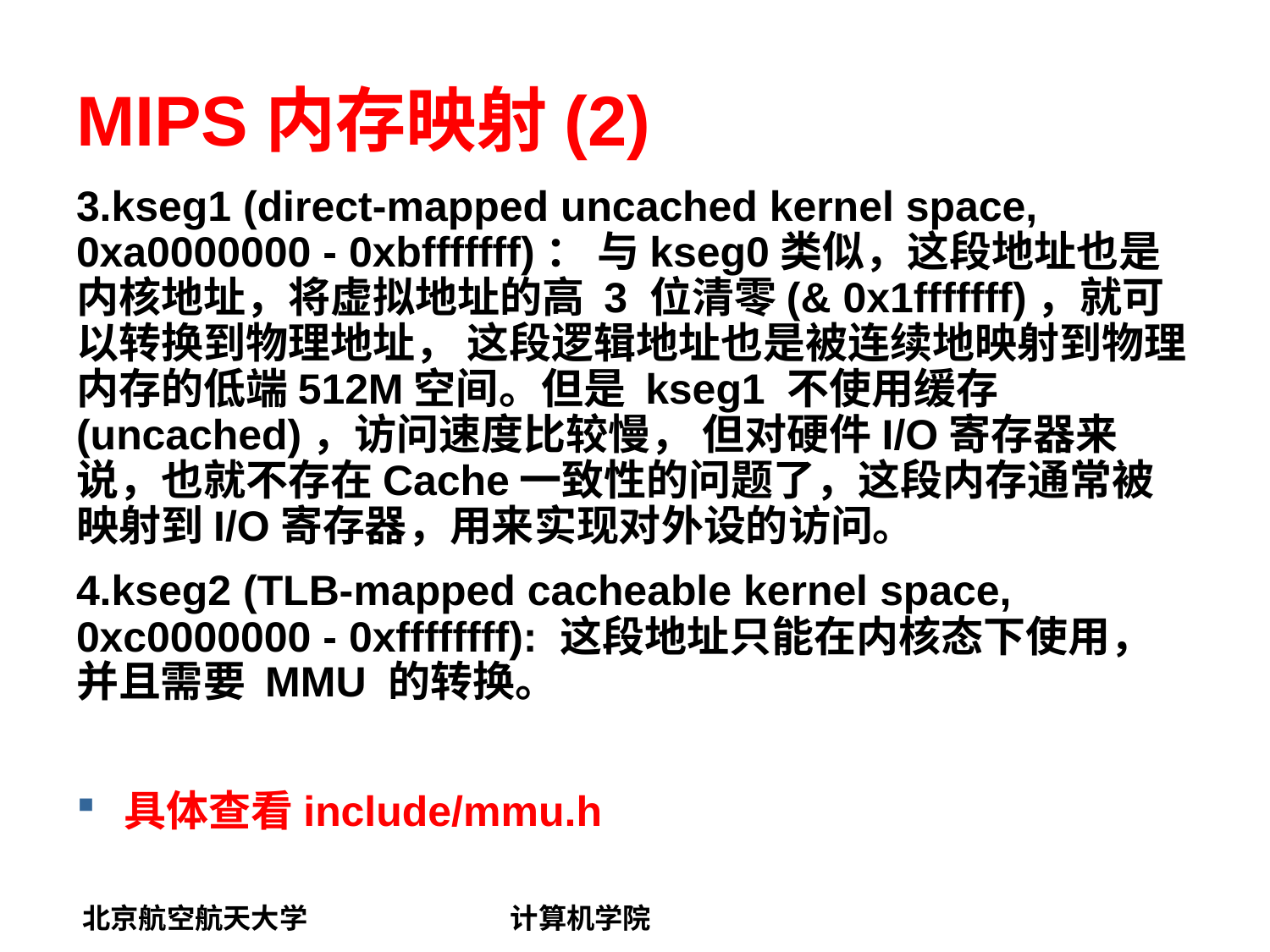

# MIPS内存映射(2)
3.kseg1 (direct-mapped uncached kernel space, 0xa0000000 - 0xbfffffff)： 与kseg0类似，这段地址也是内核地址，将虚拟地址的高 3 位清零(& 0x1fffffff)，就可以转换到物理地址， 这段逻辑地址也是被连续地映射到物理内存的低端512M空间。但是 kseg1 不使用缓存(uncached)，访问速度比较慢， 但对硬件I/O寄存器来说，也就不存在Cache一致性的问题了，这段内存通常被映射到I/O寄存器，用来实现对外设的访问。
4.kseg2 (TLB-mapped cacheable kernel space, 0xc0000000 - 0xffffffff): 这段地址只能在内核态下使用，并且需要 MMU 的转换。

具体查看include/mmu.h